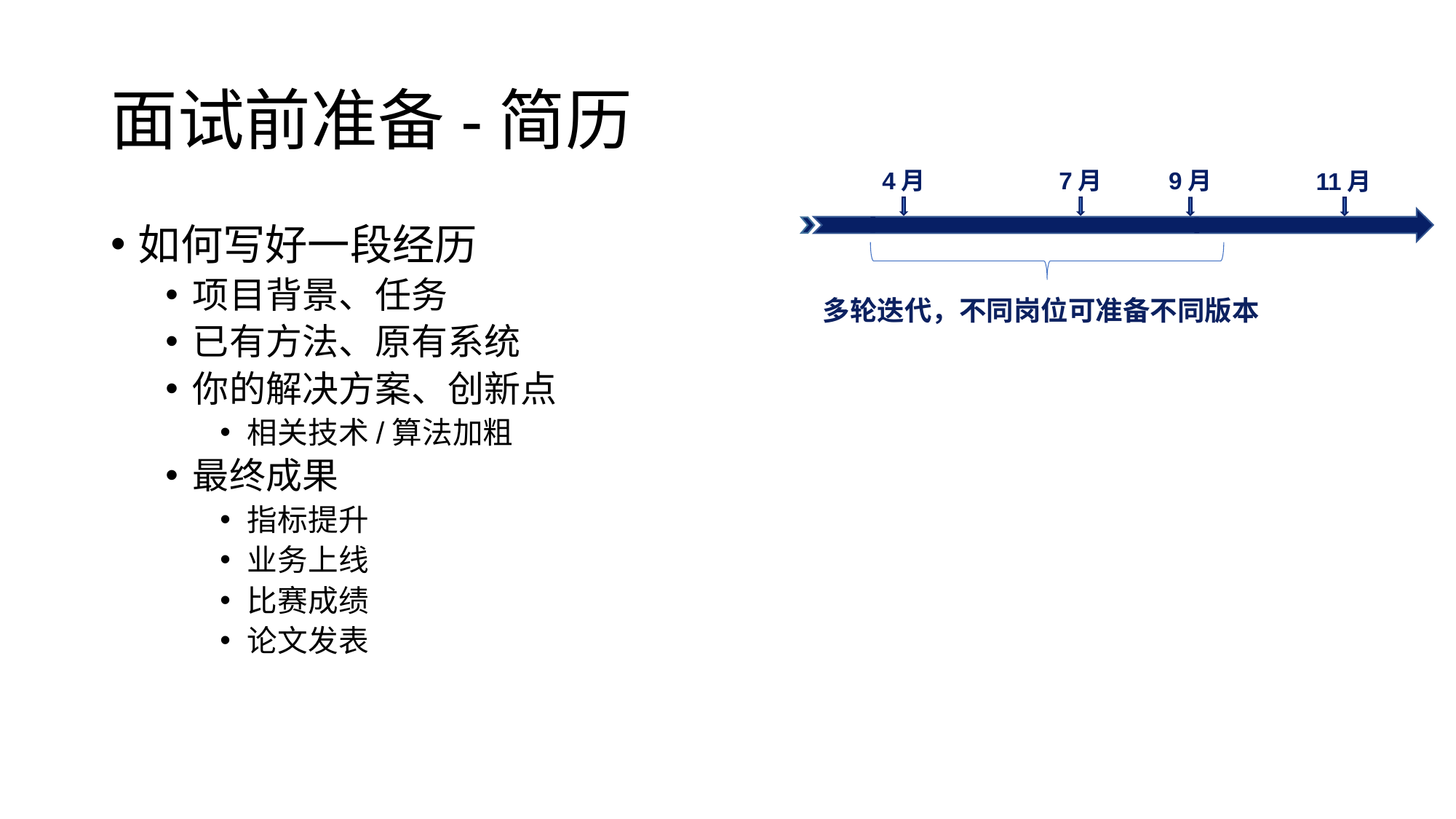

# 面试前准备-简历

7月

4月

9月

11月

如何写好一段经历
项目背景、任务
已有方法、原有系统
你的解决方案、创新点
相关技术/算法加粗
最终成果
指标提升
业务上线
比赛成绩
论文发表

多轮迭代，不同岗位可准备不同版本